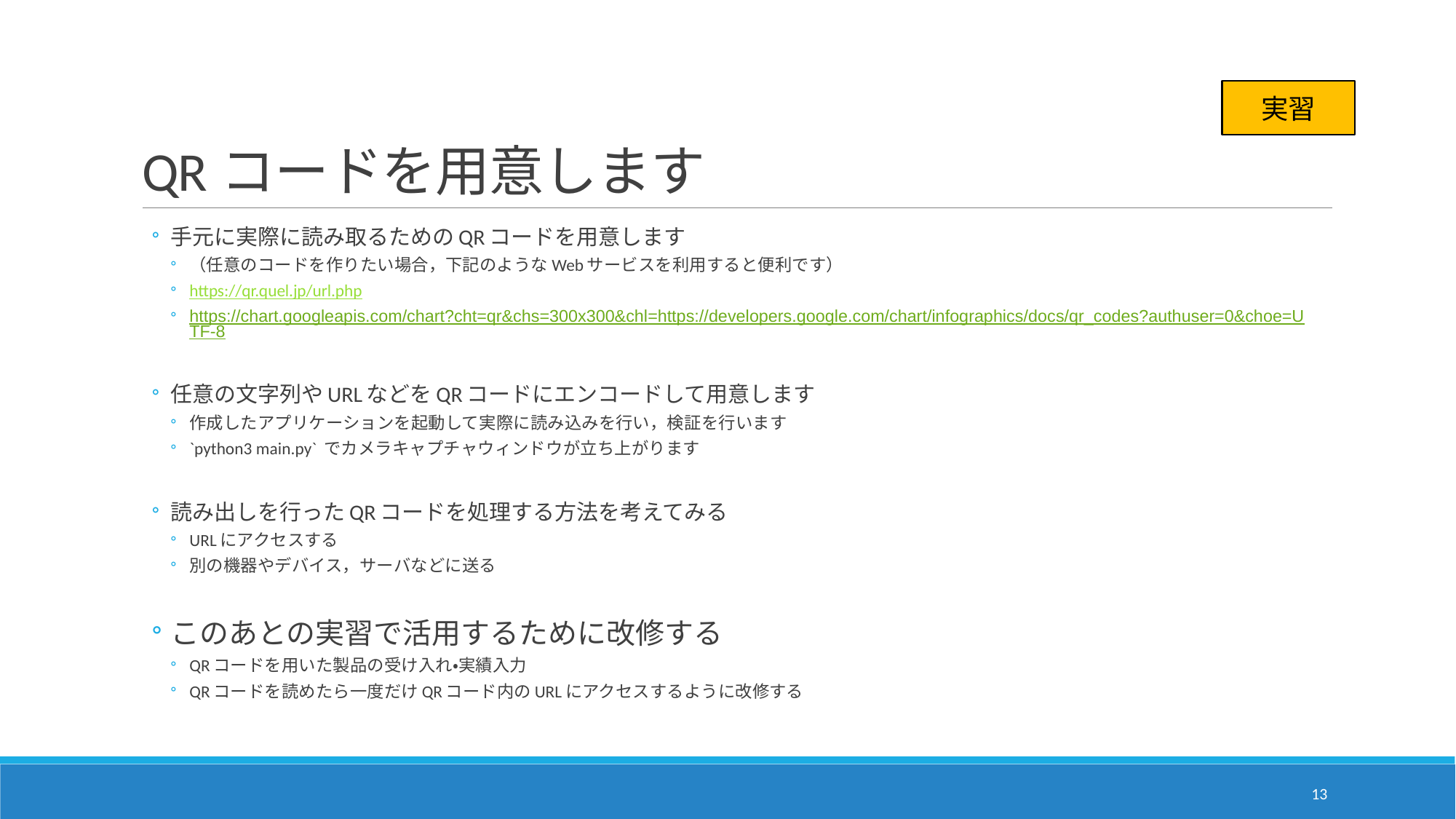

# QRコードを用意します
実習
手元に実際に読み取るためのQRコードを用意します
（任意のコードを作りたい場合，下記のようなWebサービスを利用すると便利です）
https://qr.quel.jp/url.php
https://chart.googleapis.com/chart?cht=qr&chs=300x300&chl=https://developers.google.com/chart/infographics/docs/qr_codes?authuser=0&choe=UTF-8

任意の文字列やURLなどをQRコードにエンコードして用意します
作成したアプリケーションを起動して実際に読み込みを行い，検証を行います
`python3 main.py` でカメラキャプチャウィンドウが立ち上がります

読み出しを行ったQRコードを処理する方法を考えてみる
URLにアクセスする
別の機器やデバイス，サーバなどに送る

このあとの実習で活用するために改修する
QRコードを用いた製品の受け入れ・実績入力
QRコードを読めたら一度だけQRコード内のURLにアクセスするように改修する

13